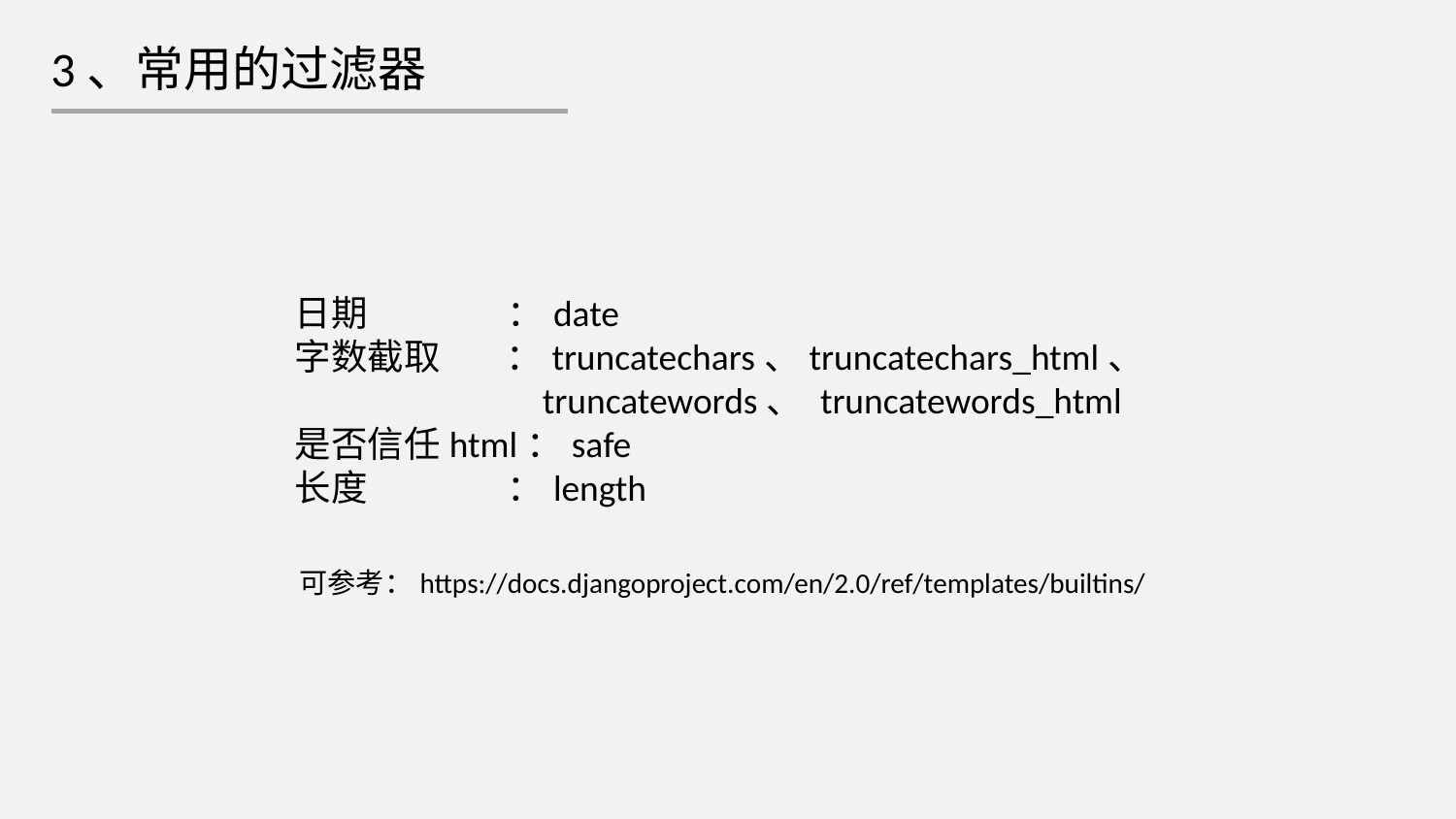

3、常用的过滤器
日期                 ：date
字数截取        ：truncatechars、truncatechars_html、
                              truncatewords、 truncatewords_html
是否信任html：safe
长度                 ：length
可参考：https://docs.djangoproject.com/en/2.0/ref/templates/builtins/